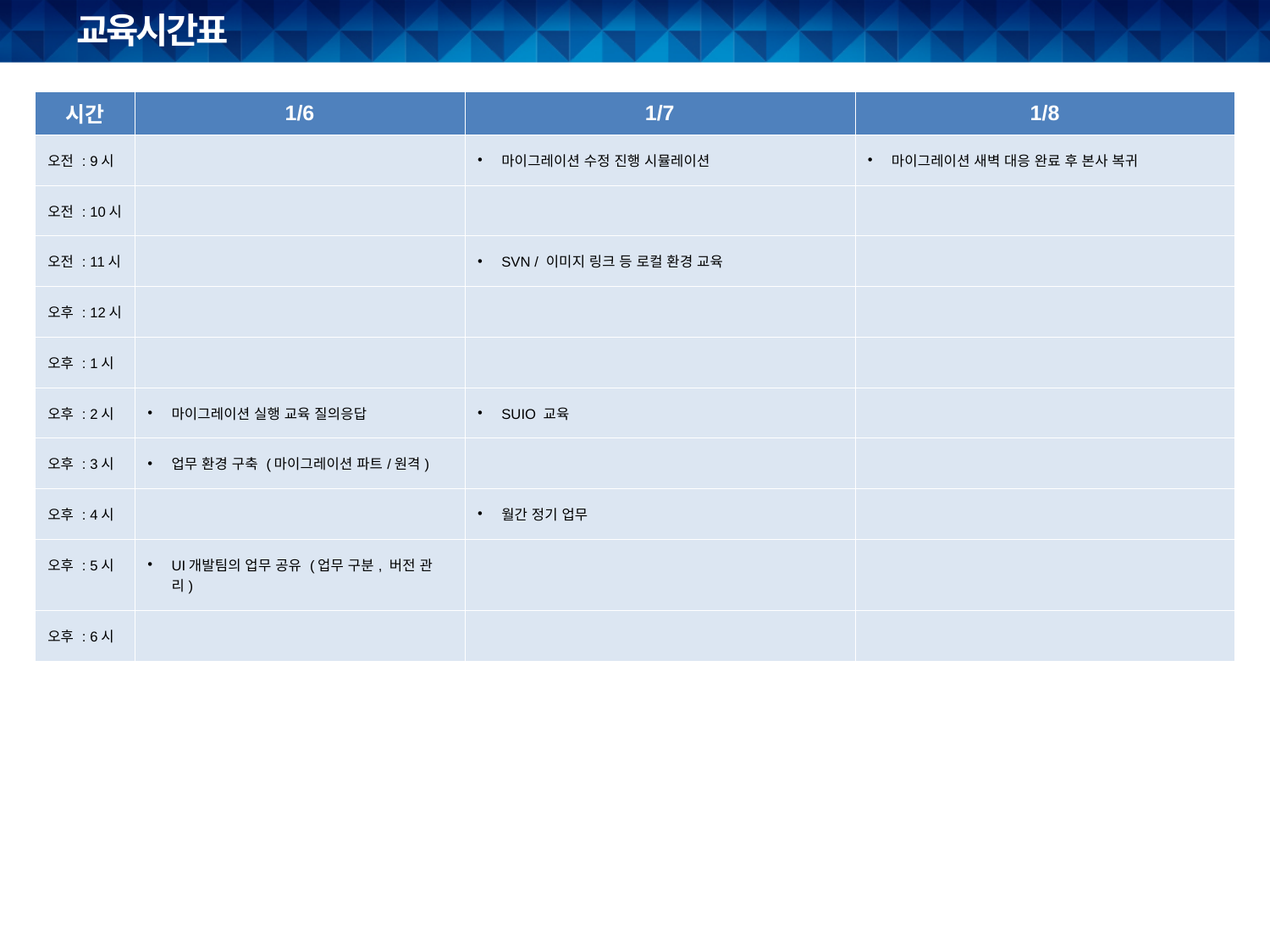

# 교육시간표
| 시간 | 1/6 | 1/7 | 1/8 |
| --- | --- | --- | --- |
| 오전 : 9시 |  | 마이그레이션 수정 진행 시뮬레이션 | 마이그레이션 새벽 대응 완료 후 본사 복귀 |
| 오전 : 10시 |  |  |  |
| 오전 : 11시 |  | SVN / 이미지 링크 등 로컬 환경 교육 |  |
| 오후 : 12시 |  |  |  |
| 오후 : 1시 |  |  |  |
| 오후 : 2시 | 마이그레이션 실행 교육 질의응답 | SUIO 교육 |  |
| 오후 : 3시 | 업무 환경 구축 (마이그레이션 파트/원격) |  |  |
| 오후 : 4시 |  | 월간 정기 업무 |  |
| 오후 : 5시 | UI개발팀의 업무 공유 (업무 구분, 버전 관리) |  |  |
| 오후 : 6시 |  |  |  |